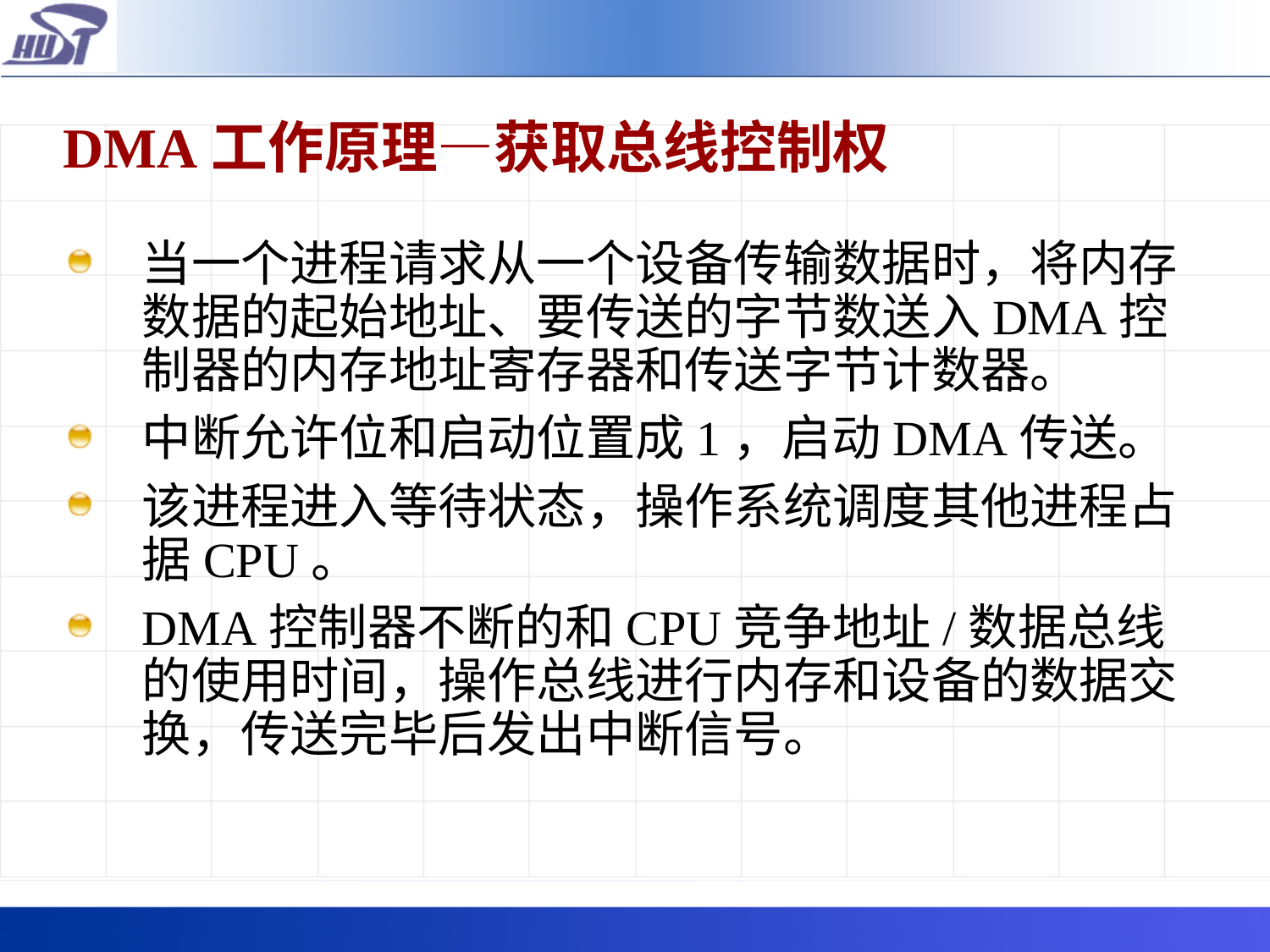

# DMA工作原理—获取总线控制权
当一个进程请求从一个设备传输数据时，将内存数据的起始地址、要传送的字节数送入DMA控制器的内存地址寄存器和传送字节计数器。
中断允许位和启动位置成1，启动DMA传送。
该进程进入等待状态，操作系统调度其他进程占据CPU。
DMA控制器不断的和CPU竞争地址/数据总线的使用时间，操作总线进行内存和设备的数据交换，传送完毕后发出中断信号。